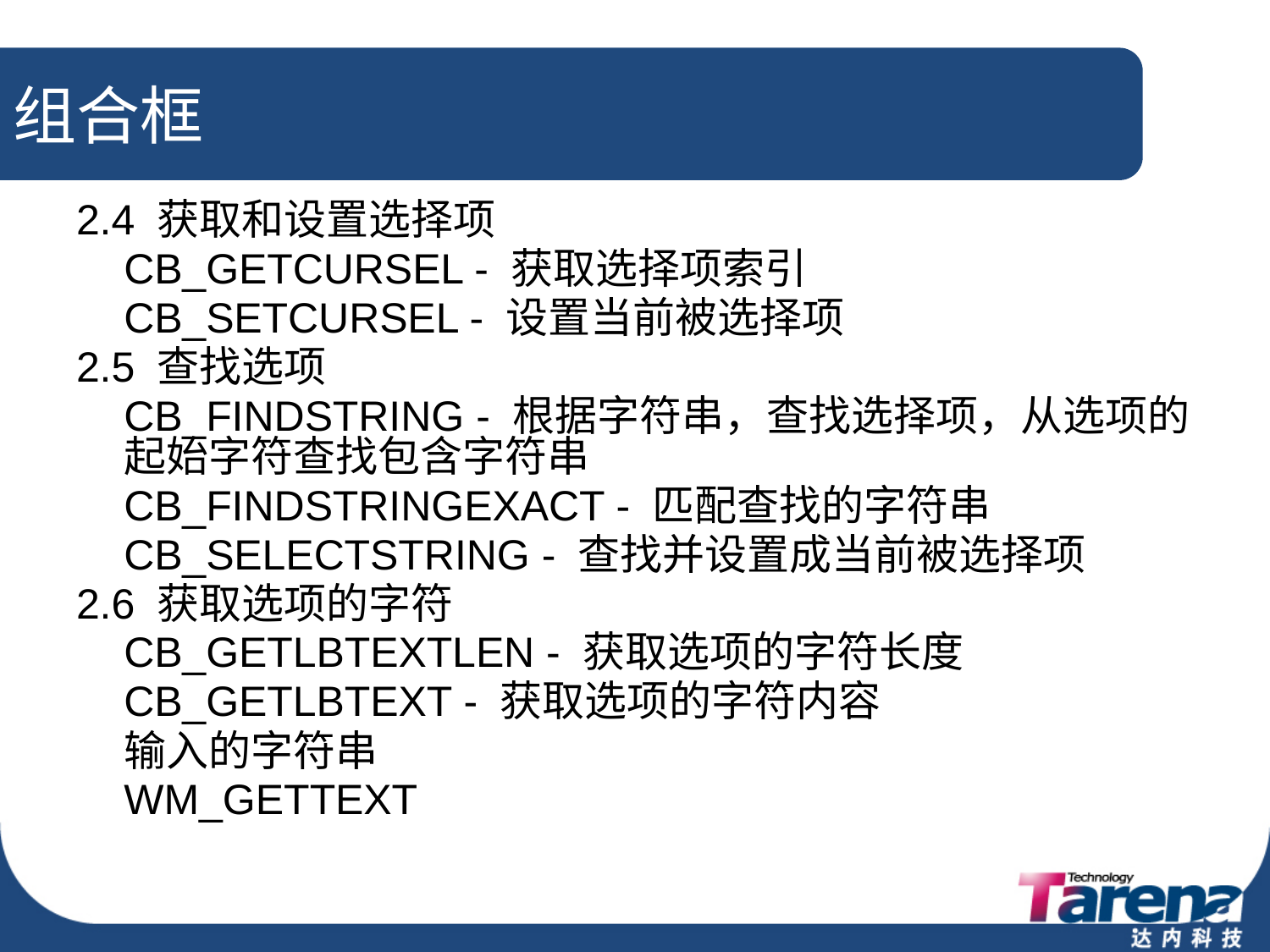

# 组合框
2.4 获取和设置选择项
	CB_GETCURSEL - 获取选择项索引
	CB_SETCURSEL - 设置当前被选择项
2.5 查找选项
	CB_FINDSTRING - 根据字符串，查找选择项，从选项的起始字符查找包含字符串
	CB_FINDSTRINGEXACT - 匹配查找的字符串
	CB_SELECTSTRING - 查找并设置成当前被选择项
2.6 获取选项的字符
	CB_GETLBTEXTLEN - 获取选项的字符长度
	CB_GETLBTEXT - 获取选项的字符内容
	输入的字符串
	WM_GETTEXT